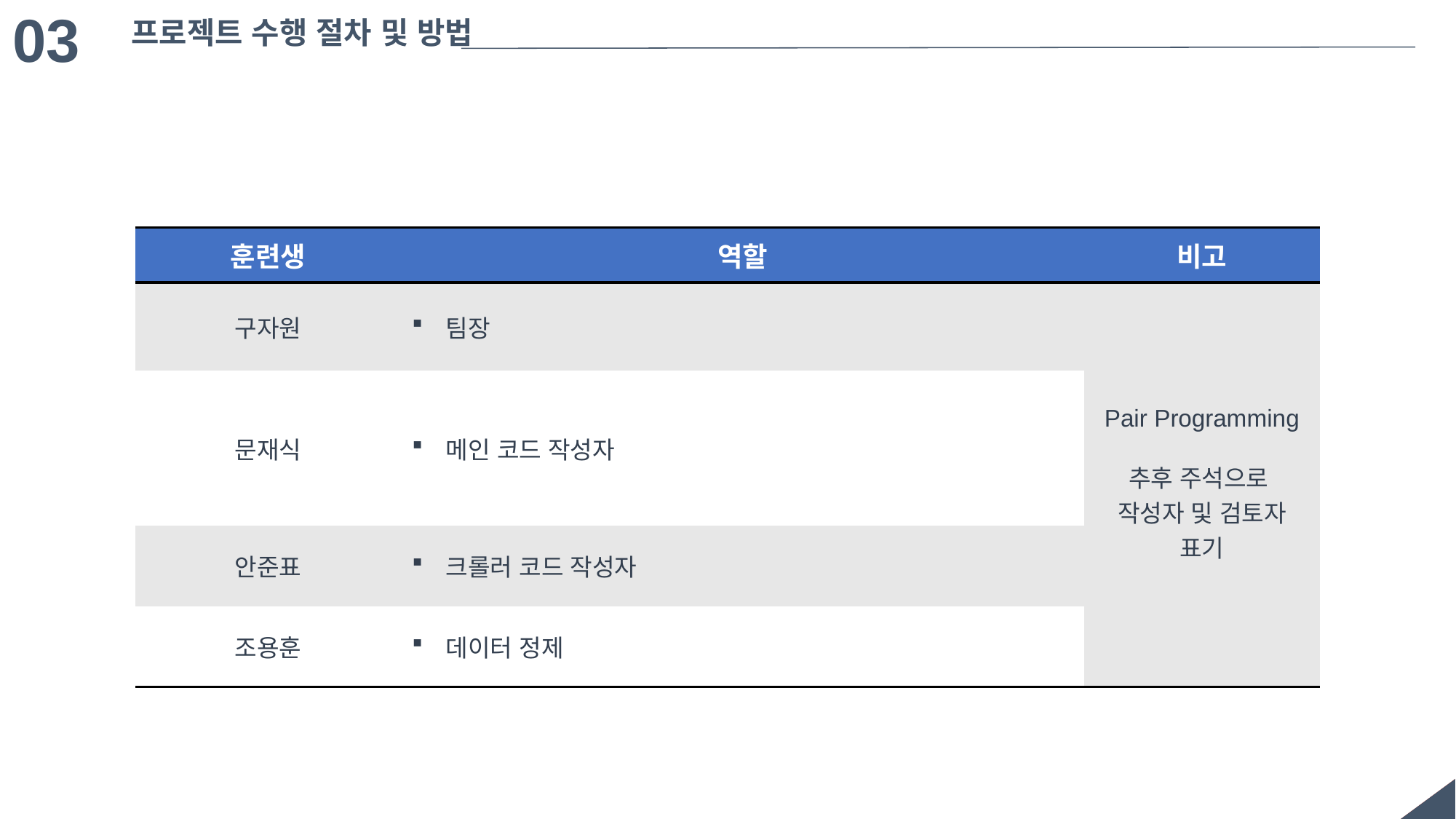

03
프로젝트 수행 절차 및 방법
| 훈련생 | 역할 | 비고 |
| --- | --- | --- |
| 구자원 | 팀장 | Pair Programming 추후 주석으로 작성자 및 검토자 표기 |
| 문재식 | 메인 코드 작성자 |  |
| 안준표 | 크롤러 코드 작성자 |  |
| 조용훈 | 데이터 정제 |  |